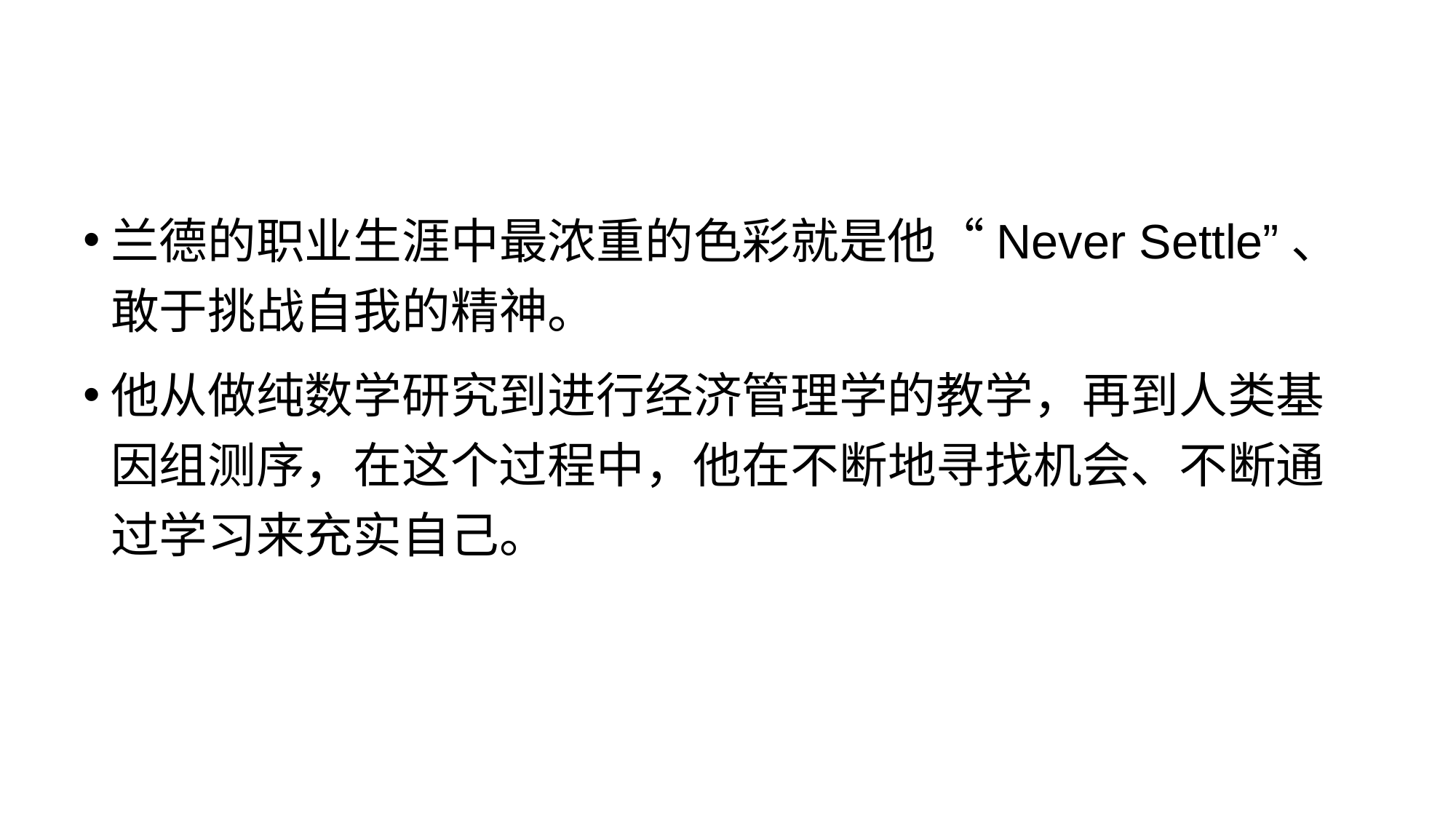

兰德的职业生涯中最浓重的色彩就是他“Never Settle”、敢于挑战自我的精神。
他从做纯数学研究到进行经济管理学的教学，再到人类基因组测序，在这个过程中，他在不断地寻找机会、不断通过学习来充实自己。